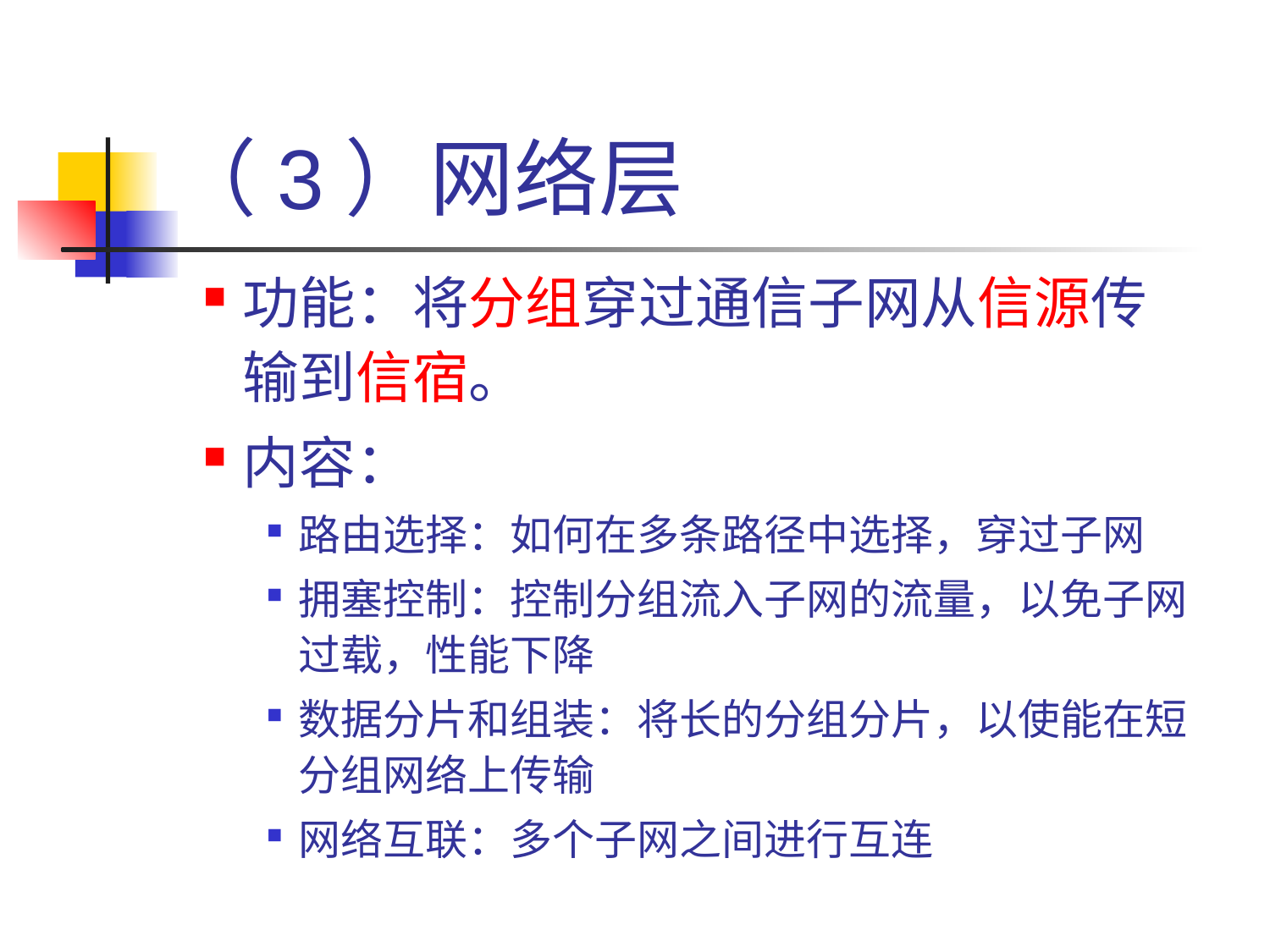

# （3）网络层
功能：将分组穿过通信子网从信源传输到信宿。
内容：
路由选择：如何在多条路径中选择，穿过子网
拥塞控制：控制分组流入子网的流量，以免子网过载，性能下降
数据分片和组装：将长的分组分片，以使能在短分组网络上传输
网络互联：多个子网之间进行互连